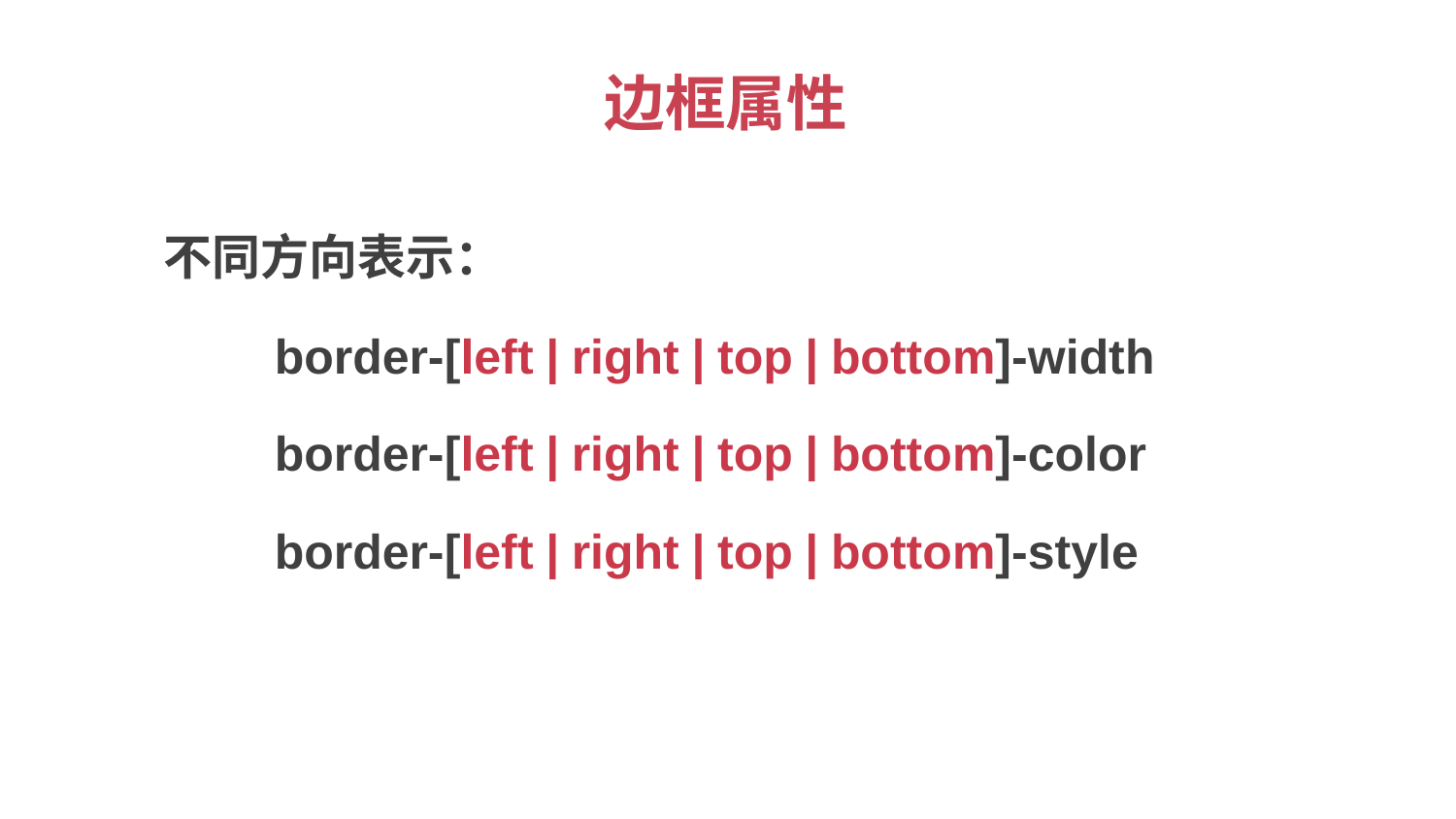

边框属性
不同方向表示：
border-[left | right | top | bottom]-width

border-[left | right | top | bottom]-color

border-[left | right | top | bottom]-style